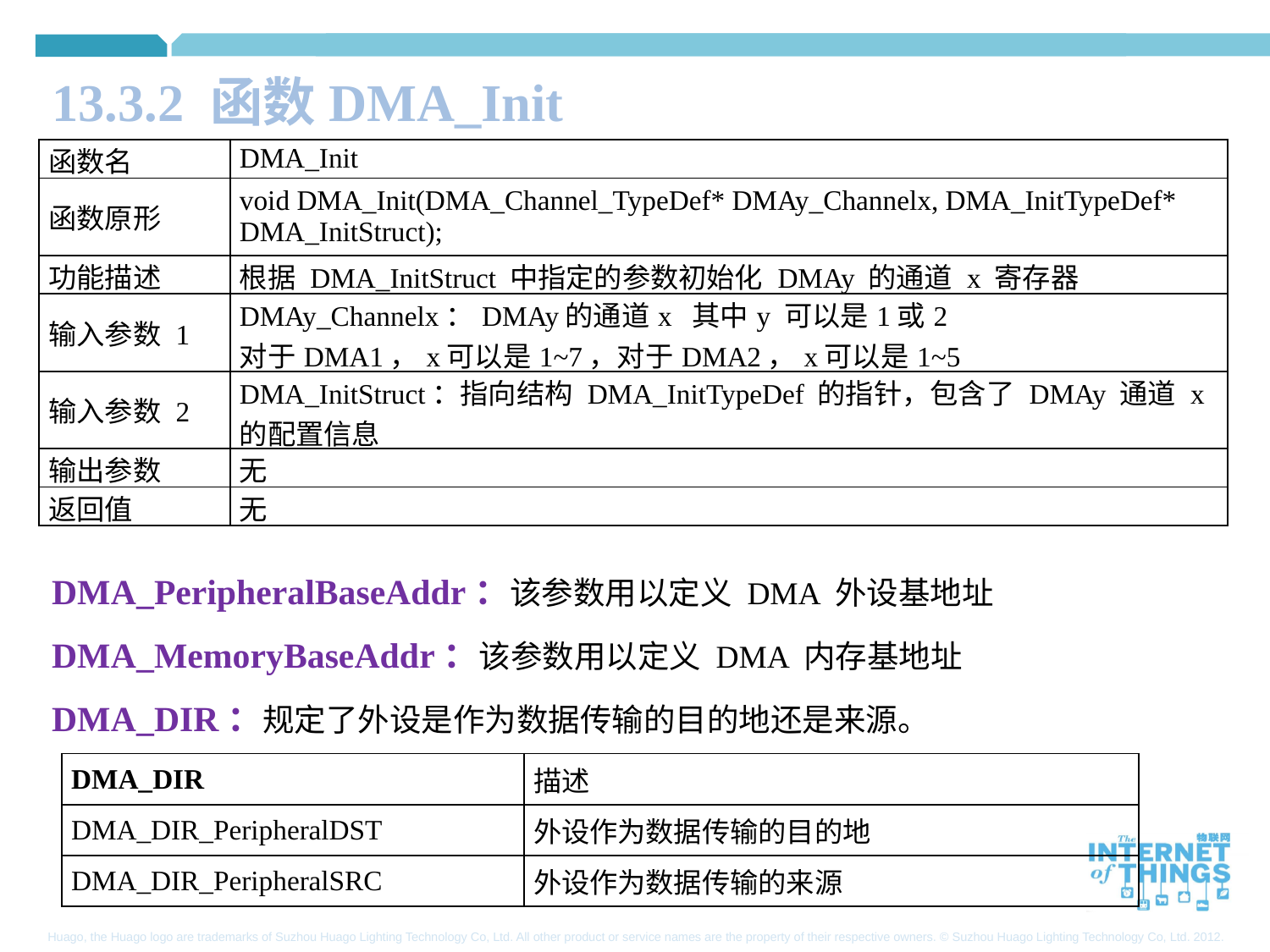

13.3.2 函数DMA_Init
| 函数名 | DMA\_Init |
| --- | --- |
| 函数原形 | void DMA\_Init(DMA\_Channel\_TypeDef\* DMAy\_Channelx, DMA\_InitTypeDef\* DMA\_InitStruct); |
| 功能描述 | 根据 DMA\_InitStruct 中指定的参数初始化 DMAy 的通道 x 寄存器 |
| 输入参数 1 | DMAy\_Channelx：DMAy的通道x 其中y 可以是1或2 对于DMA1，x可以是1~7，对于DMA2，x可以是1~5 |
| 输入参数 2 | DMA\_InitStruct：指向结构 DMA\_InitTypeDef 的指针，包含了 DMAy 通道 x 的配置信息 |
| 输出参数 | 无 |
| 返回值 | 无 |
DMA_PeripheralBaseAddr：该参数用以定义 DMA 外设基地址
DMA_MemoryBaseAddr：该参数用以定义 DMA 内存基地址
DMA_DIR：规定了外设是作为数据传输的目的地还是来源。
| DMA\_DIR | 描述 |
| --- | --- |
| DMA\_DIR\_PeripheralDST | 外设作为数据传输的目的地 |
| DMA\_DIR\_PeripheralSRC | 外设作为数据传输的来源 |